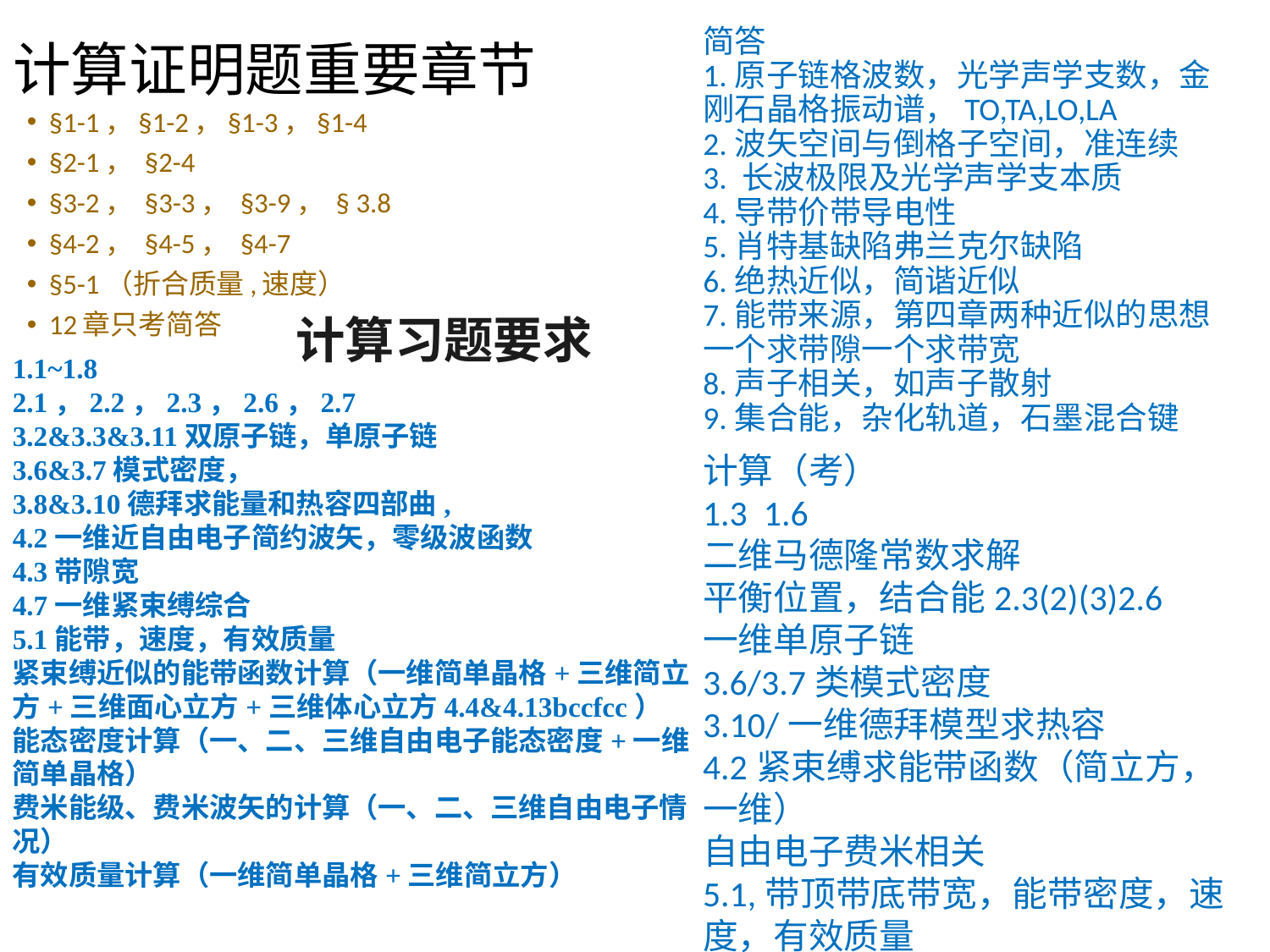

简答
1.原子链格波数，光学声学支数，金刚石晶格振动谱，TO,TA,LO,LA
2.波矢空间与倒格子空间，准连续
3. 长波极限及光学声学支本质
4.导带价带导电性
5.肖特基缺陷弗兰克尔缺陷
6.绝热近似，简谐近似
7.能带来源，第四章两种近似的思想一个求带隙一个求带宽
8.声子相关，如声子散射
9.集合能，杂化轨道，石墨混合键
# 计算证明题重要章节
§1-1，§1-2，§1-3，§1-4
§2-1， §2-4
§3-2， §3-3， §3-9， § 3.8
§4-2， §4-5， §4-7
§5-1（折合质量,速度）
12章只考简答
计算习题要求
1.1~1.8
2.1，2.2，2.3，2.6，2.7
3.2&3.3&3.11双原子链，单原子链
3.6&3.7模式密度，
3.8&3.10德拜求能量和热容四部曲,
4.2一维近自由电子简约波矢，零级波函数
4.3带隙宽
4.7一维紧束缚综合
5.1能带，速度，有效质量
紧束缚近似的能带函数计算（一维简单晶格+三维简立方+三维面心立方+三维体心立方4.4&4.13bccfcc）
能态密度计算（一、二、三维自由电子能态密度+一维简单晶格）
费米能级、费米波矢的计算（一、二、三维自由电子情况）
有效质量计算（一维简单晶格+三维简立方）

计算（考）
1.3  1.6
二维马德隆常数求解
平衡位置，结合能2.3(2)(3)2.6
一维单原子链
3.6/3.7类模式密度
3.10/一维德拜模型求热容
4.2紧束缚求能带函数（简立方，一维）
自由电子费米相关
5.1,带顶带底带宽，能带密度，速度，有效质量